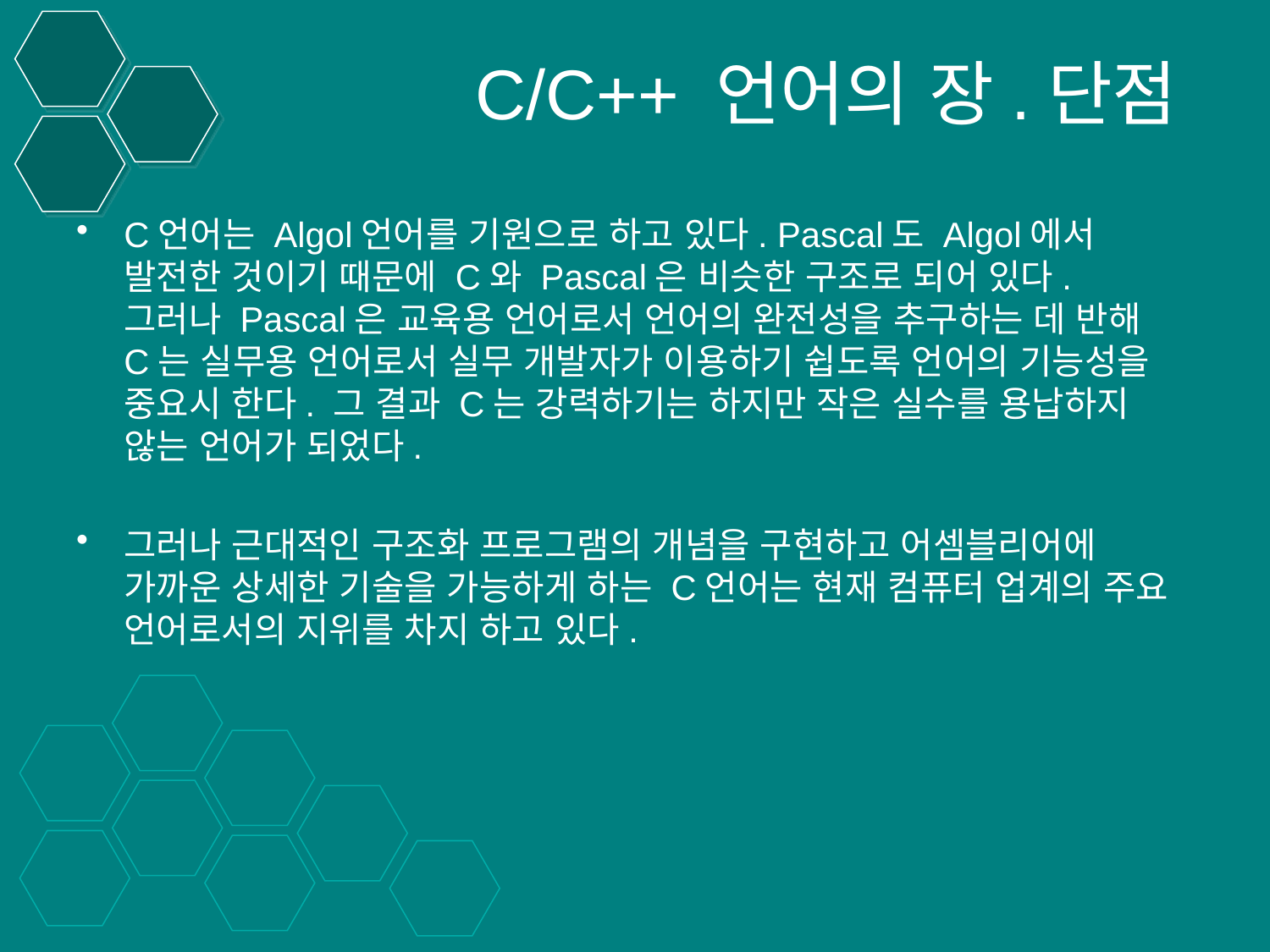

# C/C++ 언어의 장.단점
C언어는 Algol언어를 기원으로 하고 있다. Pascal도 Algol에서 발전한 것이기 때문에 C와 Pascal은 비슷한 구조로 되어 있다. 그러나 Pascal은 교육용 언어로서 언어의 완전성을 추구하는 데 반해 C는 실무용 언어로서 실무 개발자가 이용하기 쉽도록 언어의 기능성을 중요시 한다. 그 결과 C는 강력하기는 하지만 작은 실수를 용납하지 않는 언어가 되었다.

그러나 근대적인 구조화 프로그램의 개념을 구현하고 어셈블리어에 가까운 상세한 기술을 가능하게 하는 C언어는 현재 컴퓨터 업계의 주요 언어로서의 지위를 차지 하고 있다.